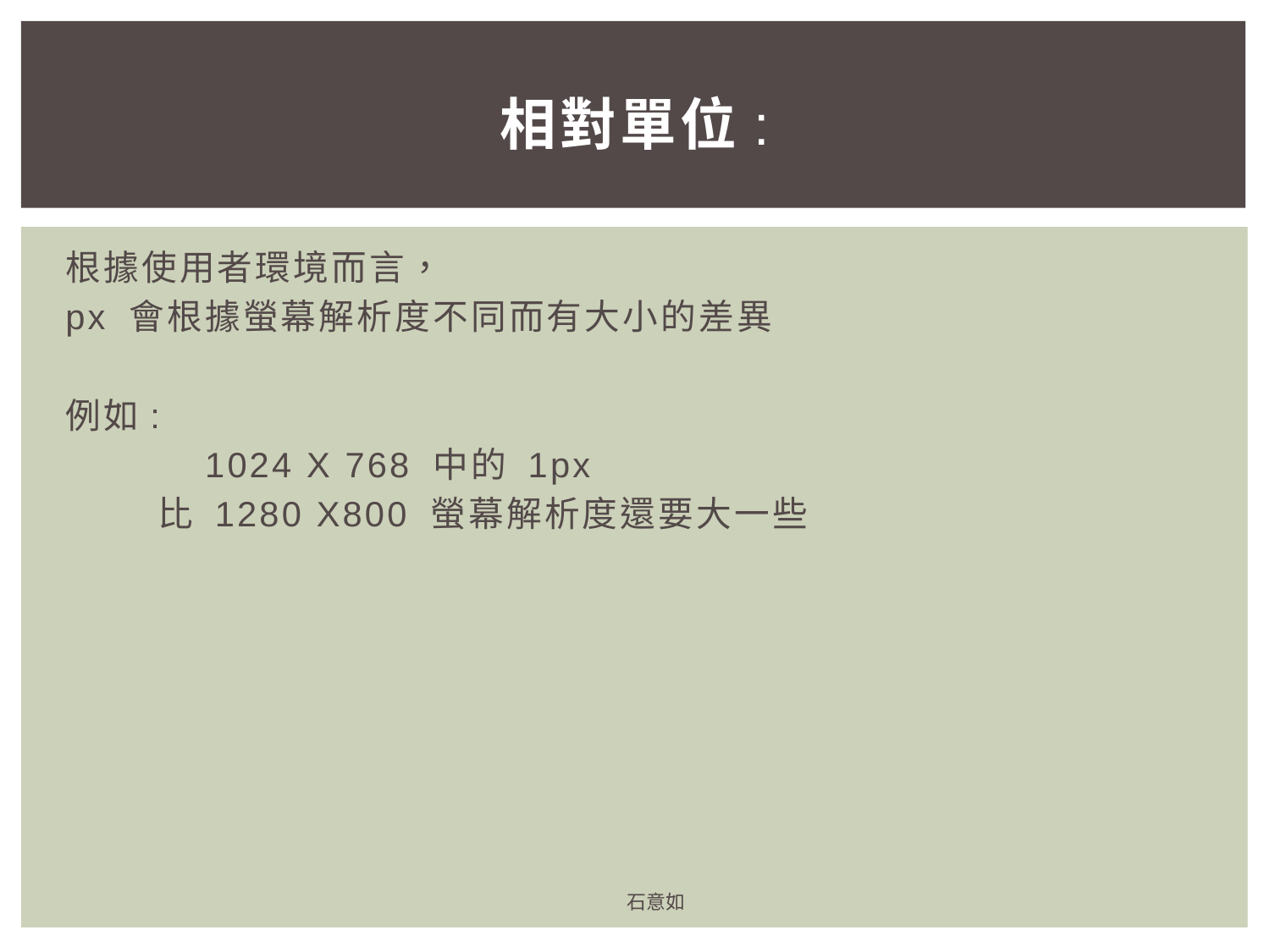

# 相對單位:
根據使用者環境而言，
px 會根據螢幕解析度不同而有大小的差異

例如:
	 1024 X 768 中的 1px
        比 1280 X800 螢幕解析度還要大一些

石意如